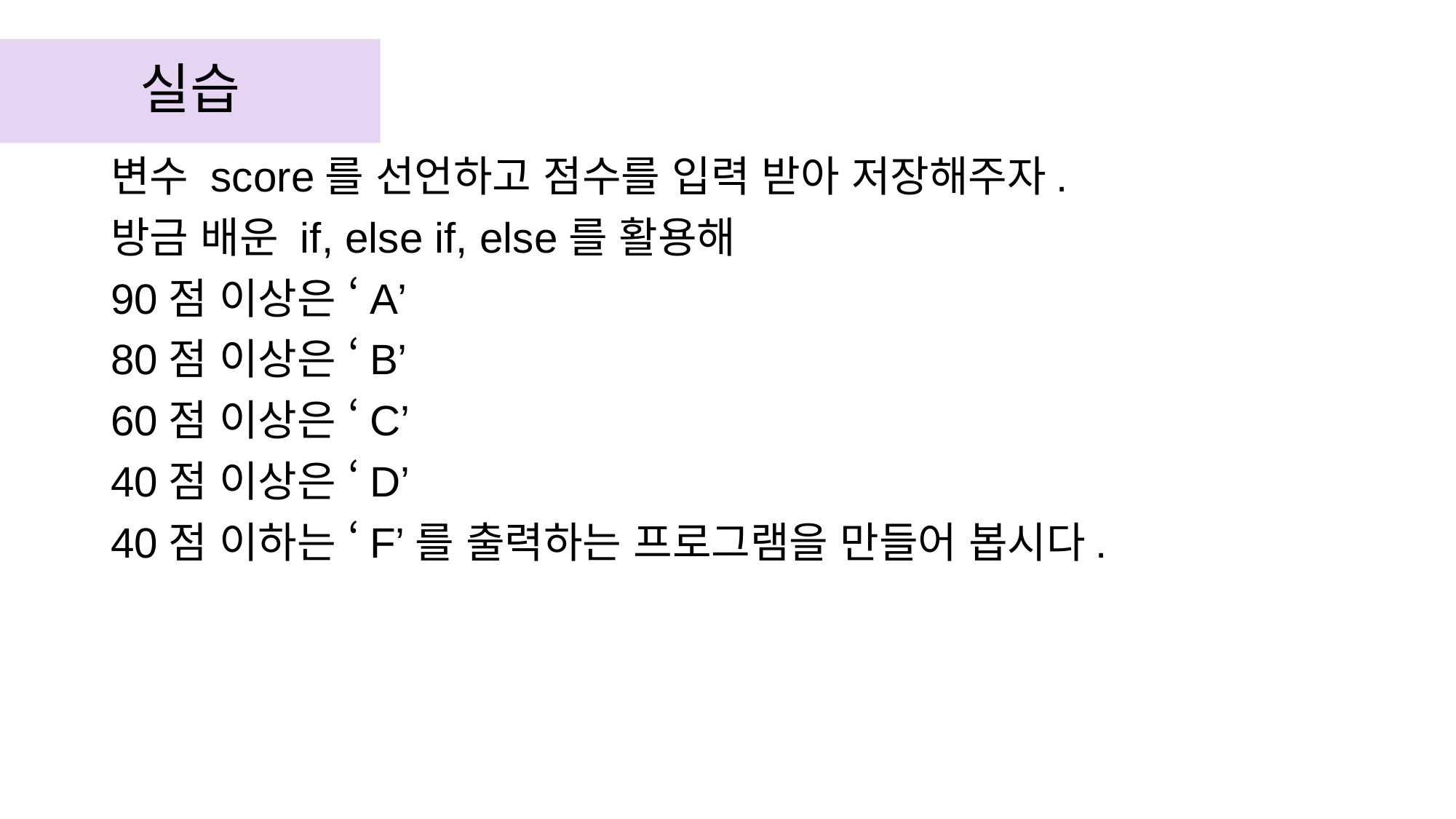

실습
변수 score를 선언하고 점수를 입력 받아 저장해주자.
방금 배운 if, else if, else를 활용해
90점 이상은 ‘A’
80점 이상은 ‘B’
60점 이상은 ‘C’
40점 이상은 ‘D’
40점 이하는 ‘F’를 출력하는 프로그램을 만들어 봅시다.